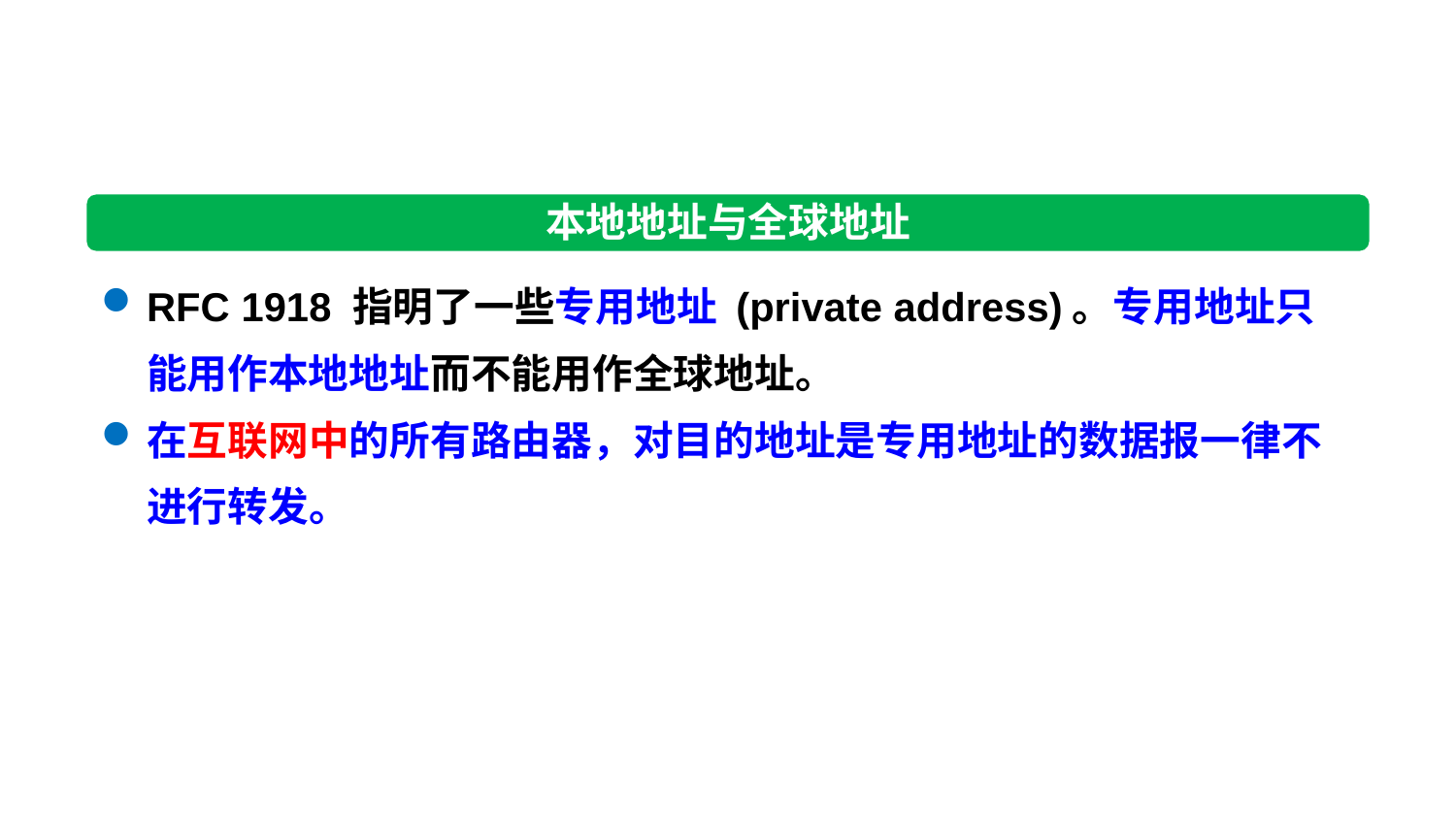

本地地址与全球地址

RFC 1918 指明了一些专用地址 (private address)。专用地址只能用作本地地址而不能用作全球地址。
在互联网中的所有路由器，对目的地址是专用地址的数据报一律不进行转发。
276